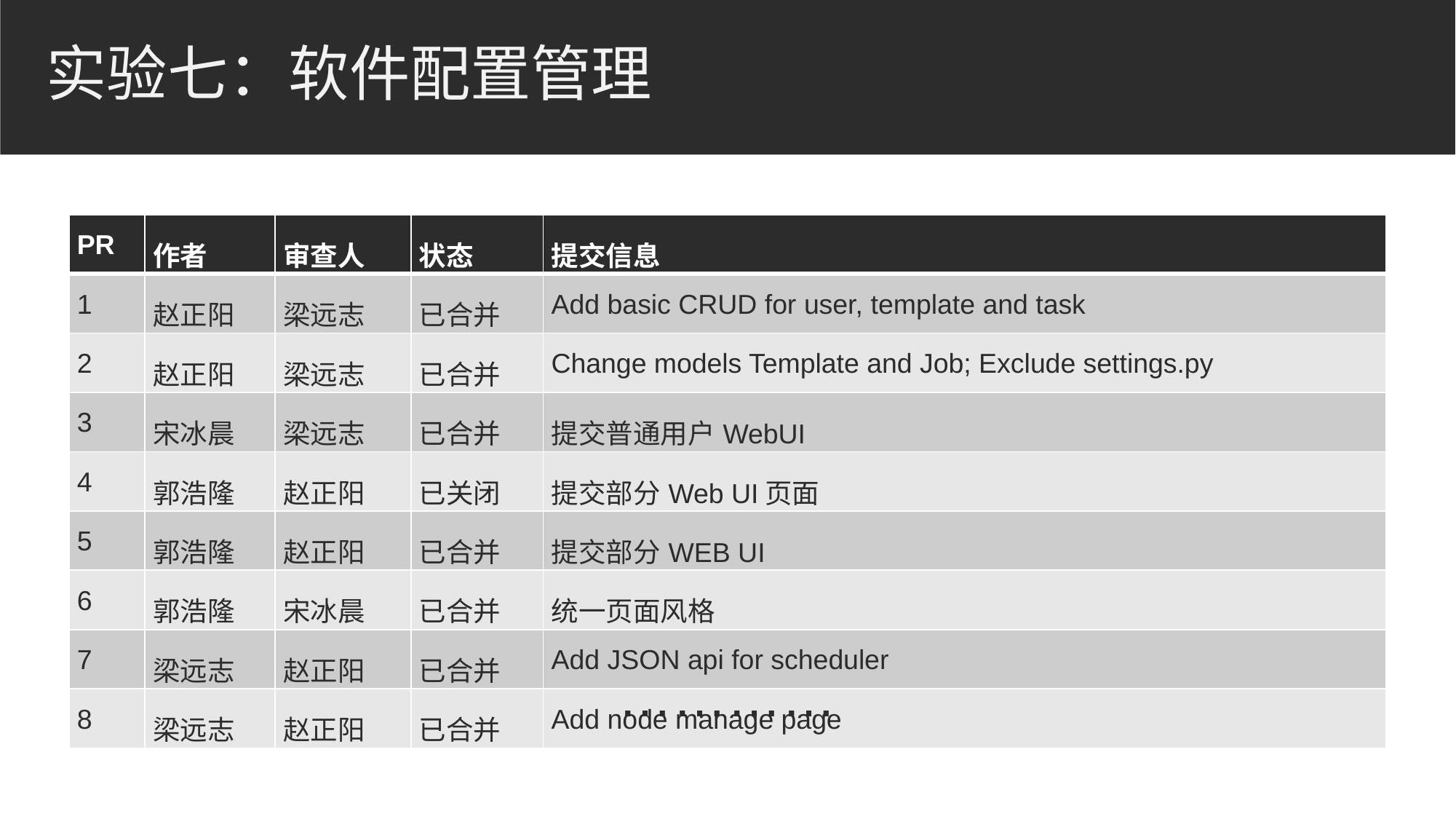

# 实验七：软件配置管理
| PR | 作者 | 审查人 | 状态 | 提交信息 |
| --- | --- | --- | --- | --- |
| 1 | 赵正阳 | 梁远志 | 已合并 | Add basic CRUD for user, template and task |
| 2 | 赵正阳 | 梁远志 | 已合并 | Change models Template and Job; Exclude settings.py |
| 3 | 宋冰晨 | 梁远志 | 已合并 | 提交普通用户WebUI |
| 4 | 郭浩隆 | 赵正阳 | 已关闭 | 提交部分Web UI页面 |
| 5 | 郭浩隆 | 赵正阳 | 已合并 | 提交部分WEB UI |
| 6 | 郭浩隆 | 宋冰晨 | 已合并 | 统一页面风格 |
| 7 | 梁远志 | 赵正阳 | 已合并 | Add JSON api for scheduler |
| 8 | 梁远志 | 赵正阳 | 已合并 | Add node manage page |
…………